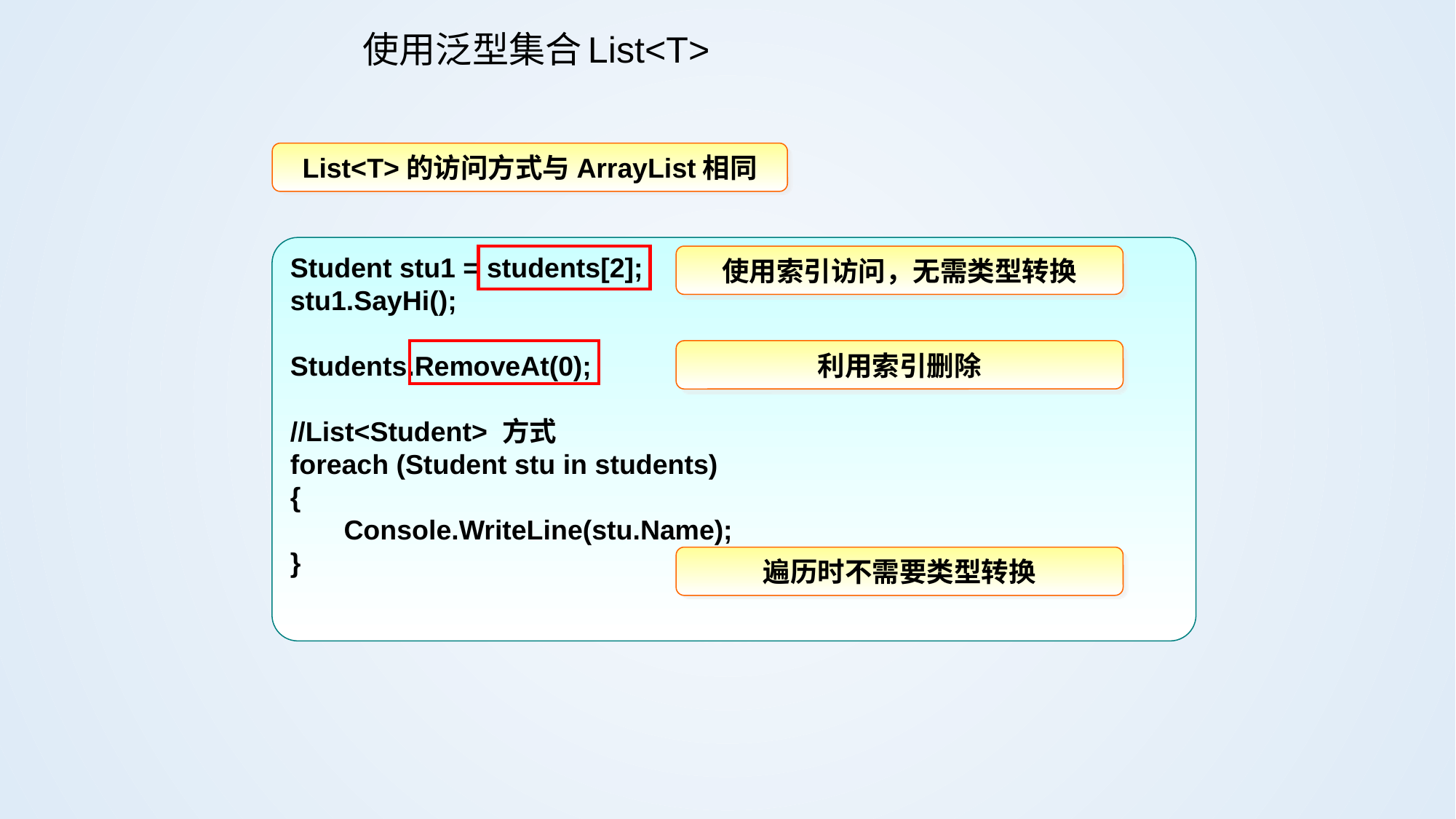

# 使用泛型集合List<T>
List<T>的访问方式与ArrayList相同
Student stu1 = students[2];
stu1.SayHi();

Students.RemoveAt(0);

//List<Student> 方式
foreach (Student stu in students)
{
       Console.WriteLine(stu.Name);
}

使用索引访问，无需类型转换

利用索引删除
遍历时不需要类型转换